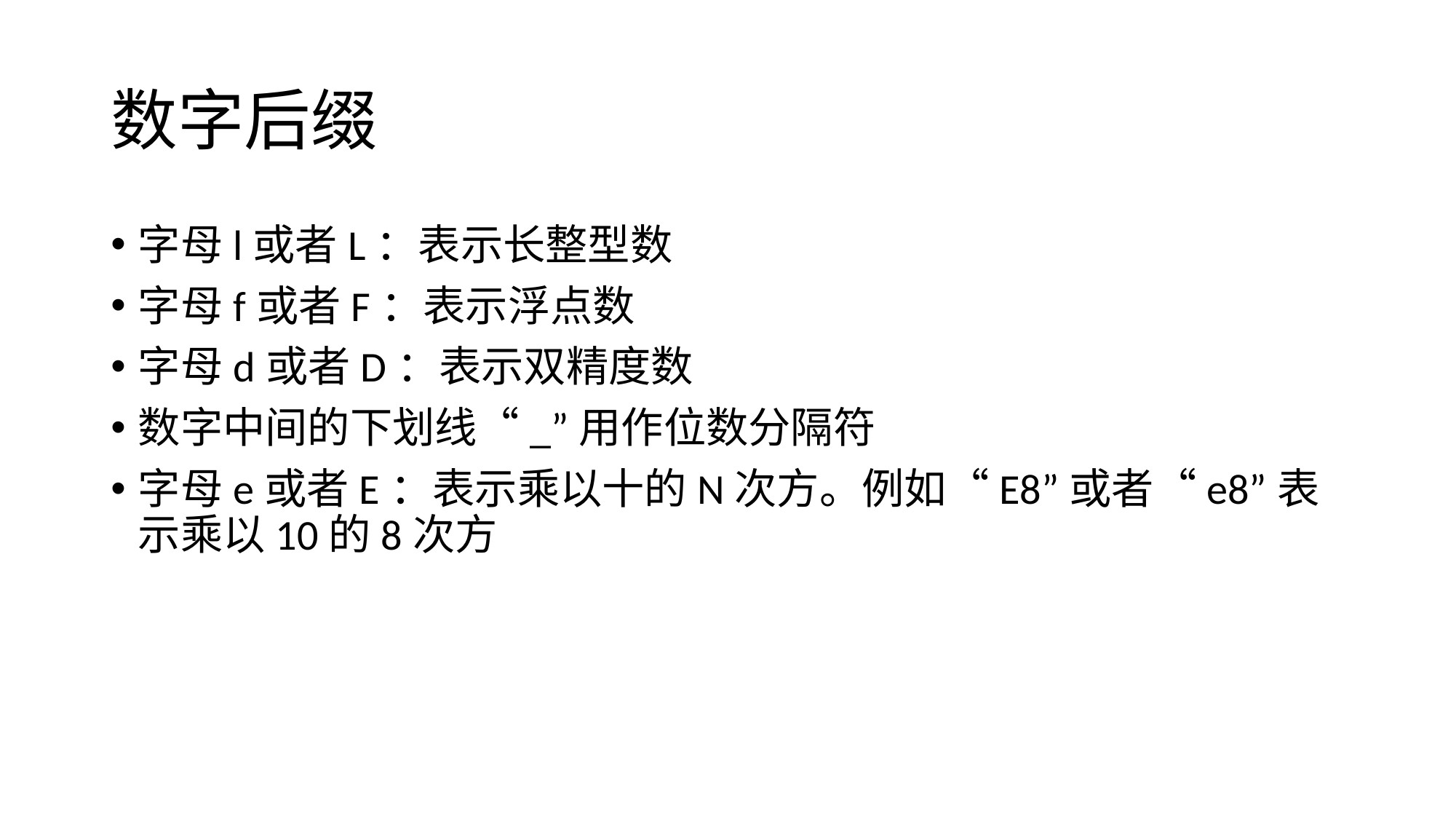

# 数字后缀
字母l或者L：表示长整型数
字母f或者F：表示浮点数
字母d或者D：表示双精度数
数字中间的下划线“_”用作位数分隔符
字母e或者E：表示乘以十的N次方。例如“E8”或者“e8”表示乘以10的8次方